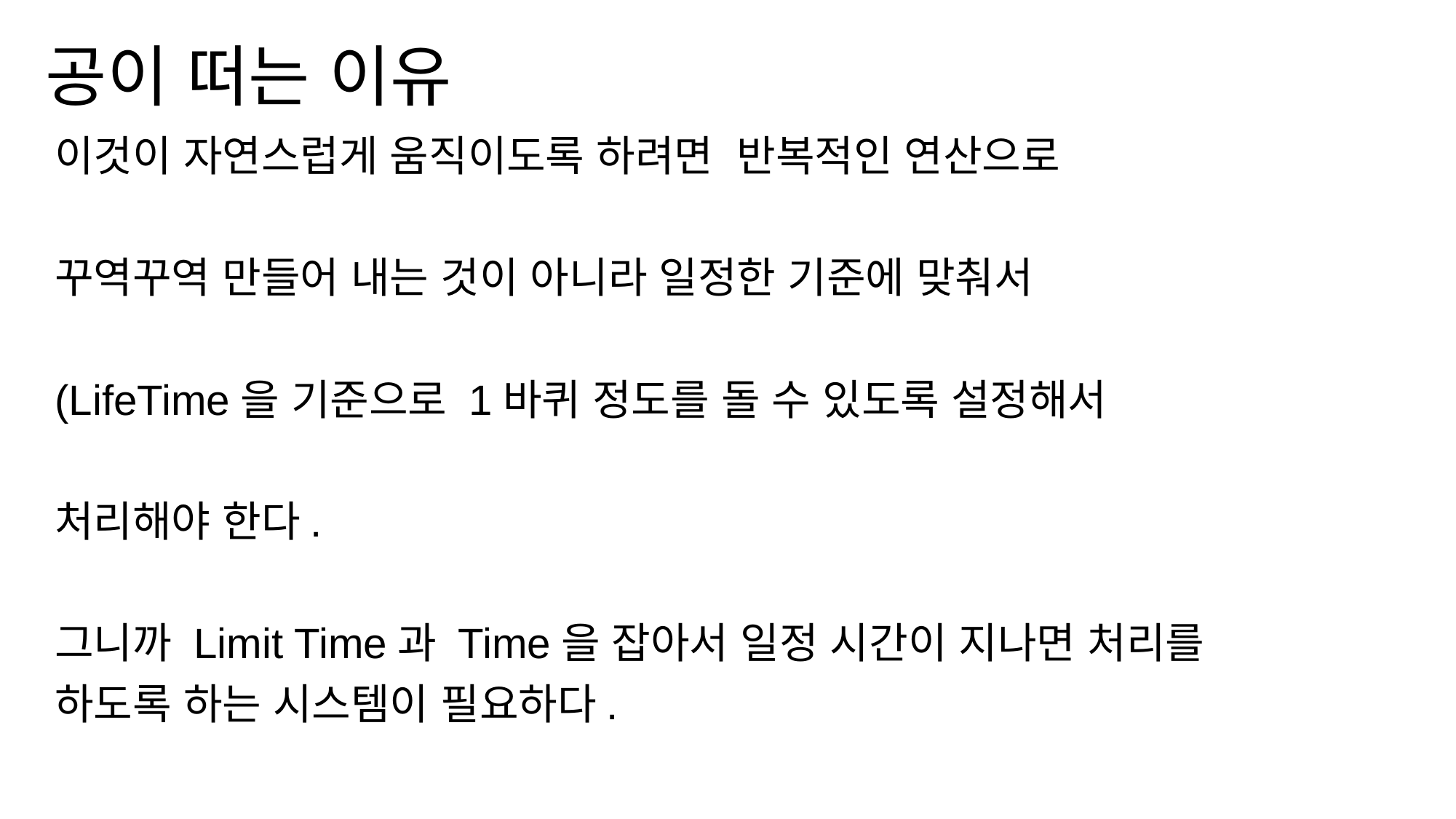

# 공이 떠는 이유
이것이 자연스럽게 움직이도록 하려면  반복적인 연산으로

꾸역꾸역 만들어 내는 것이 아니라 일정한 기준에 맞춰서

(LifeTime을 기준으로 1바퀴 정도를 돌 수 있도록 설정해서

처리해야 한다.

그니까 Limit Time과 Time을 잡아서 일정 시간이 지나면 처리를
하도록 하는 시스템이 필요하다.